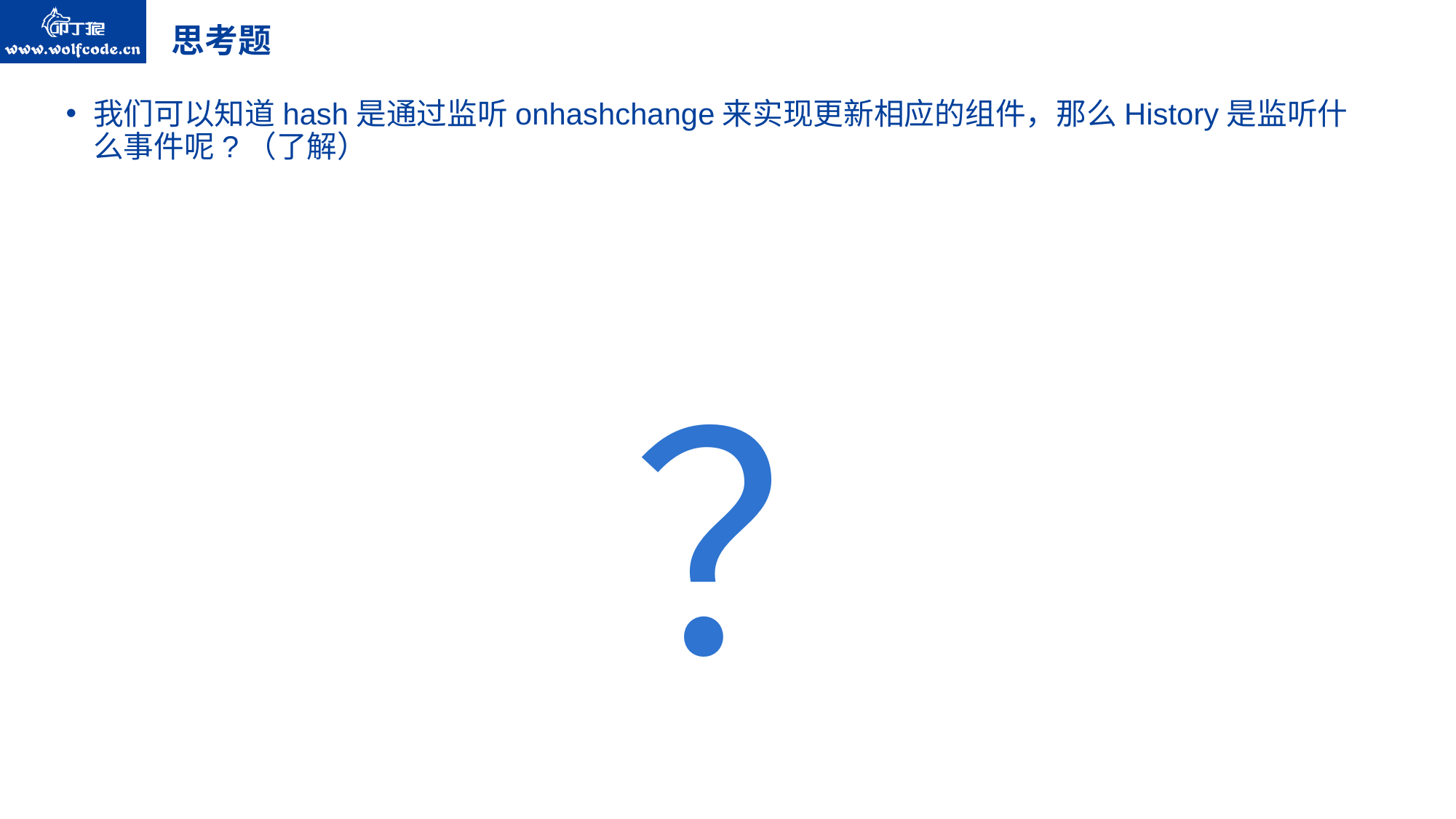

# 思考题
我们可以知道hash是通过监听onhashchange来实现更新相应的组件，那么History是监听什么事件呢?（了解）
？